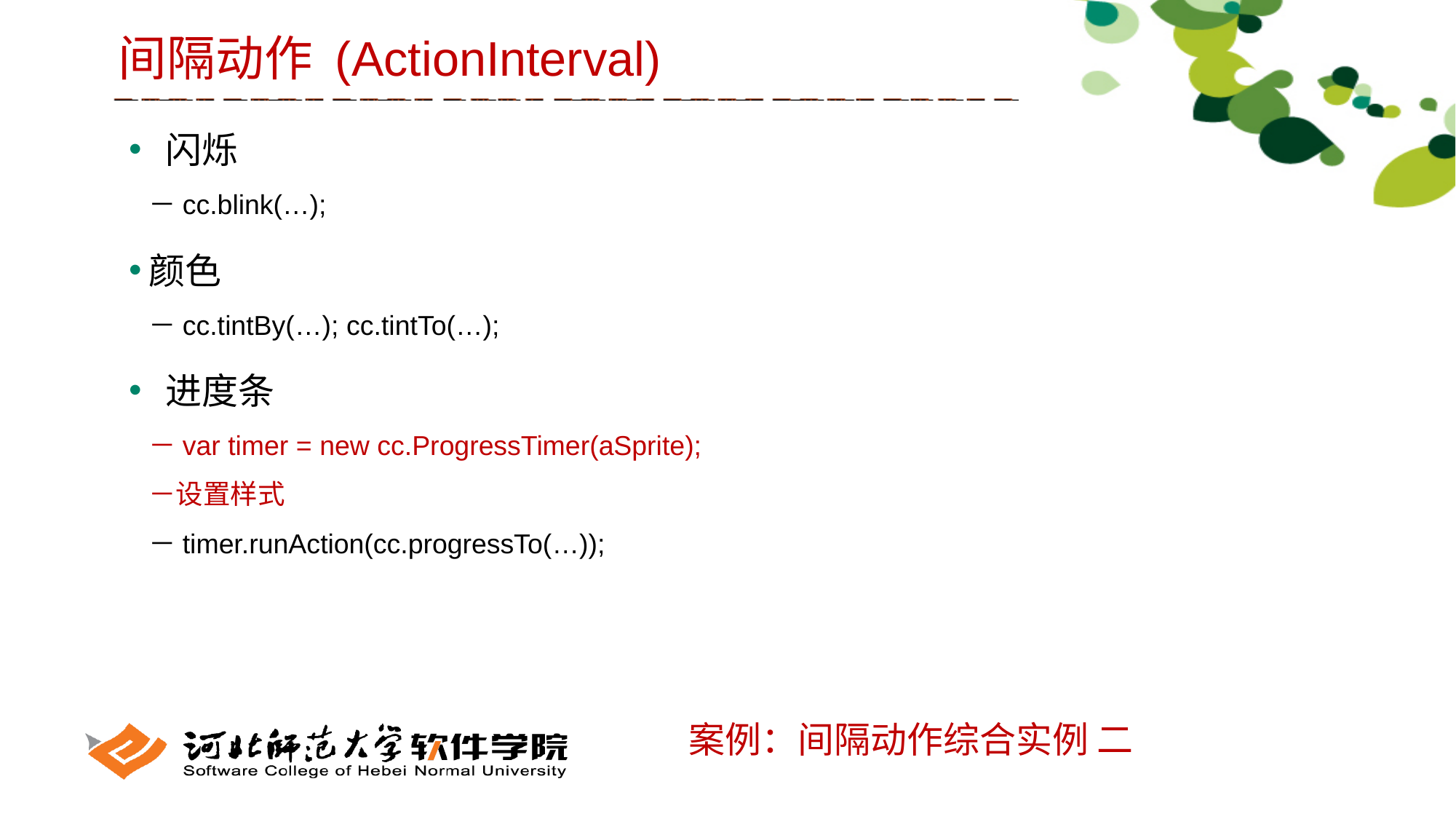

# 间隔动作 (ActionInterval)
 闪烁
－cc.blink(…);
颜色
－cc.tintBy(…); cc.tintTo(…);
 进度条
－var timer = new cc.ProgressTimer(aSprite);
－设置样式
－timer.runAction(cc.progressTo(…));
案例：间隔动作综合实例 二